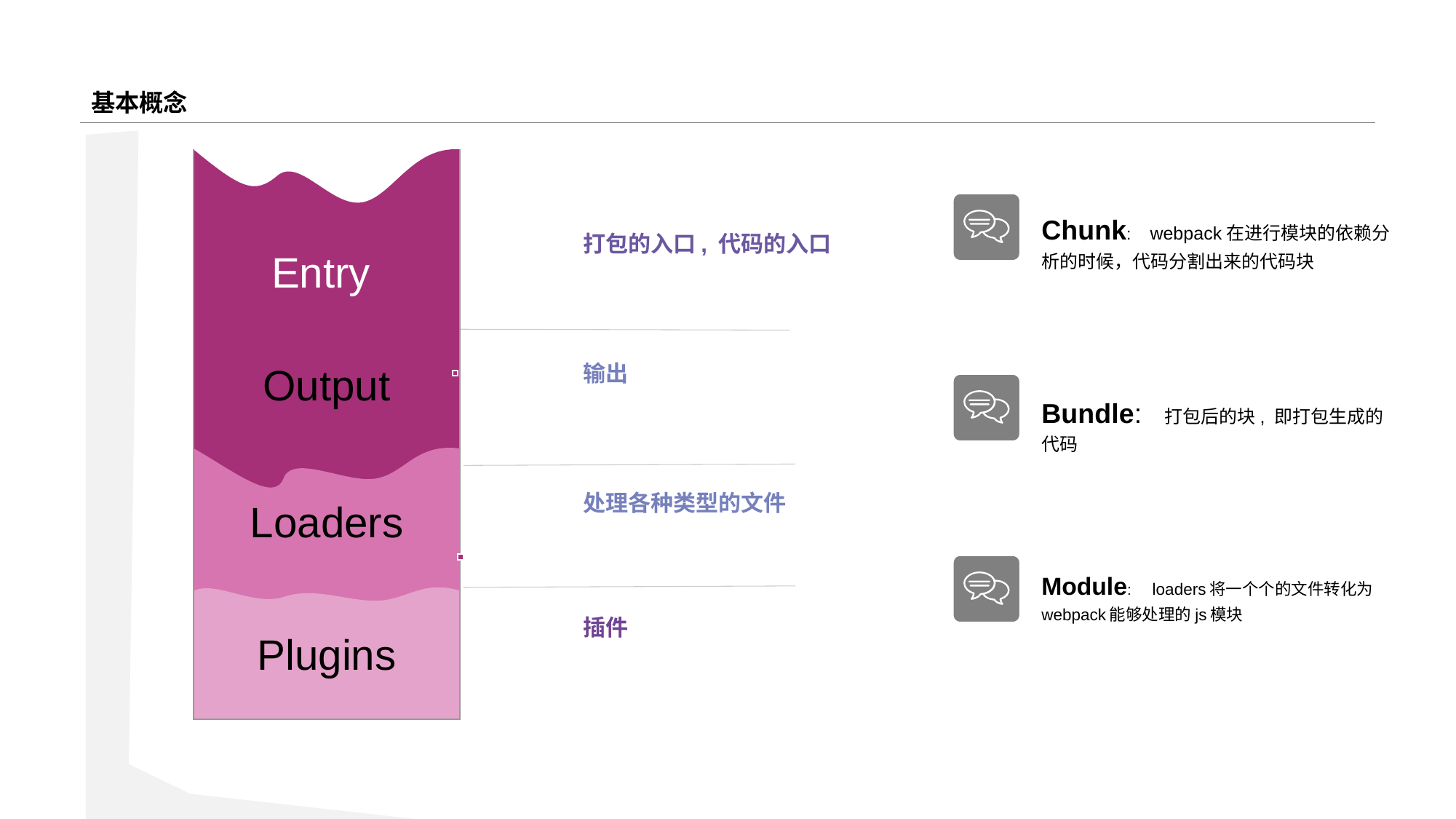

# 基本概念

Chunk:    webpack在进行模块的依赖分析的时候，代码分割出来的代码块

打包的入口, 代码的入口
Entry
Output
输出

Bundle:    打包后的块, 即打包生成的代码

处理各种类型的文件
Loaders

Module:     loaders将一个个的文件转化为webpack能够处理的js模块

插件
Plugins
9